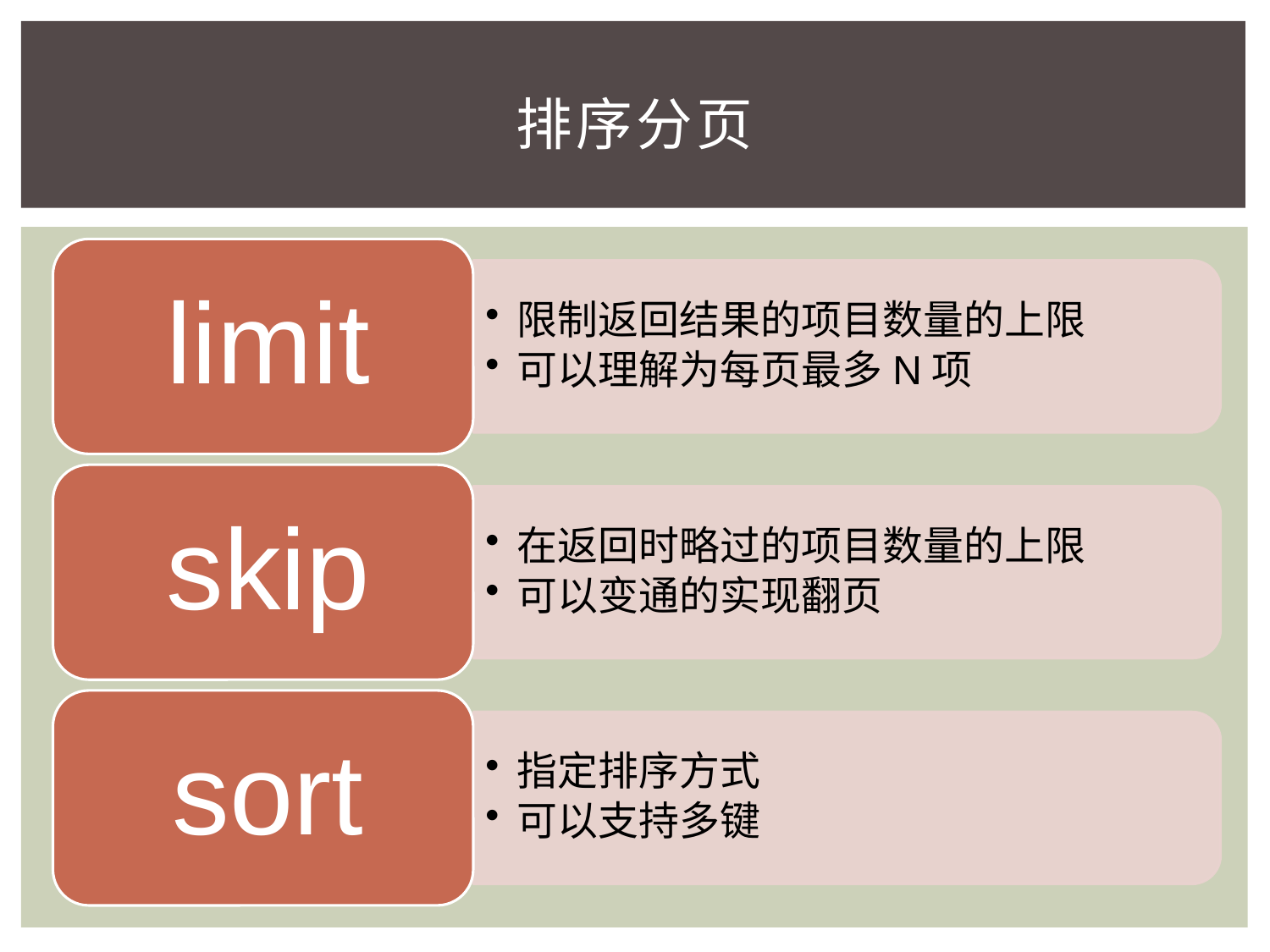

# 排序分页
限制返回结果的项目数量的上限
可以理解为每页最多N项
limit
在返回时略过的项目数量的上限
可以变通的实现翻页
skip
指定排序方式
可以支持多键
sort